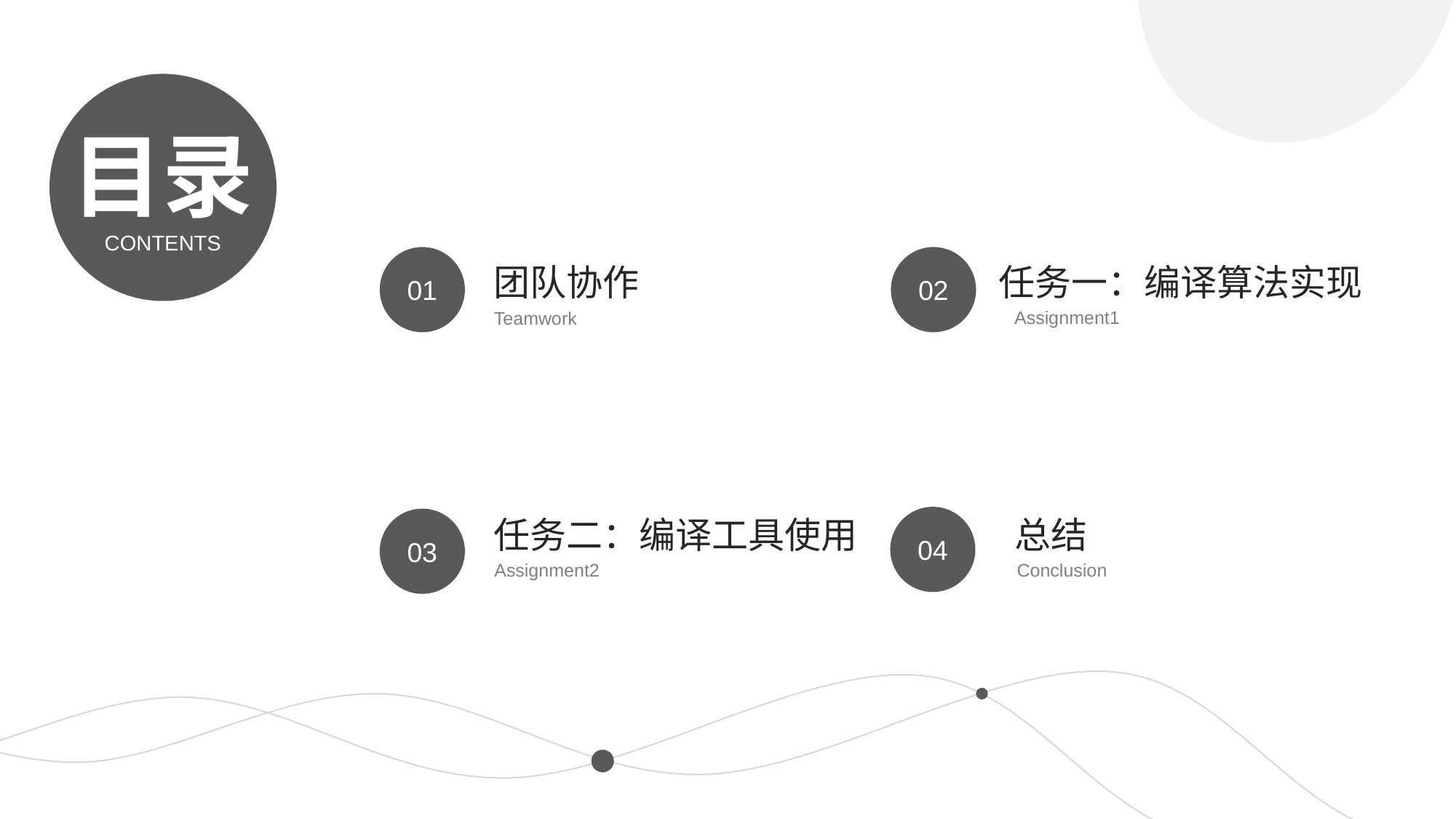

目录
CONTENTS
01
02
团队协作
Teamwork
任务一：编译算法实现
Assignment1
04
03
任务二：编译工具使用
Assignment2
总结
Conclusion